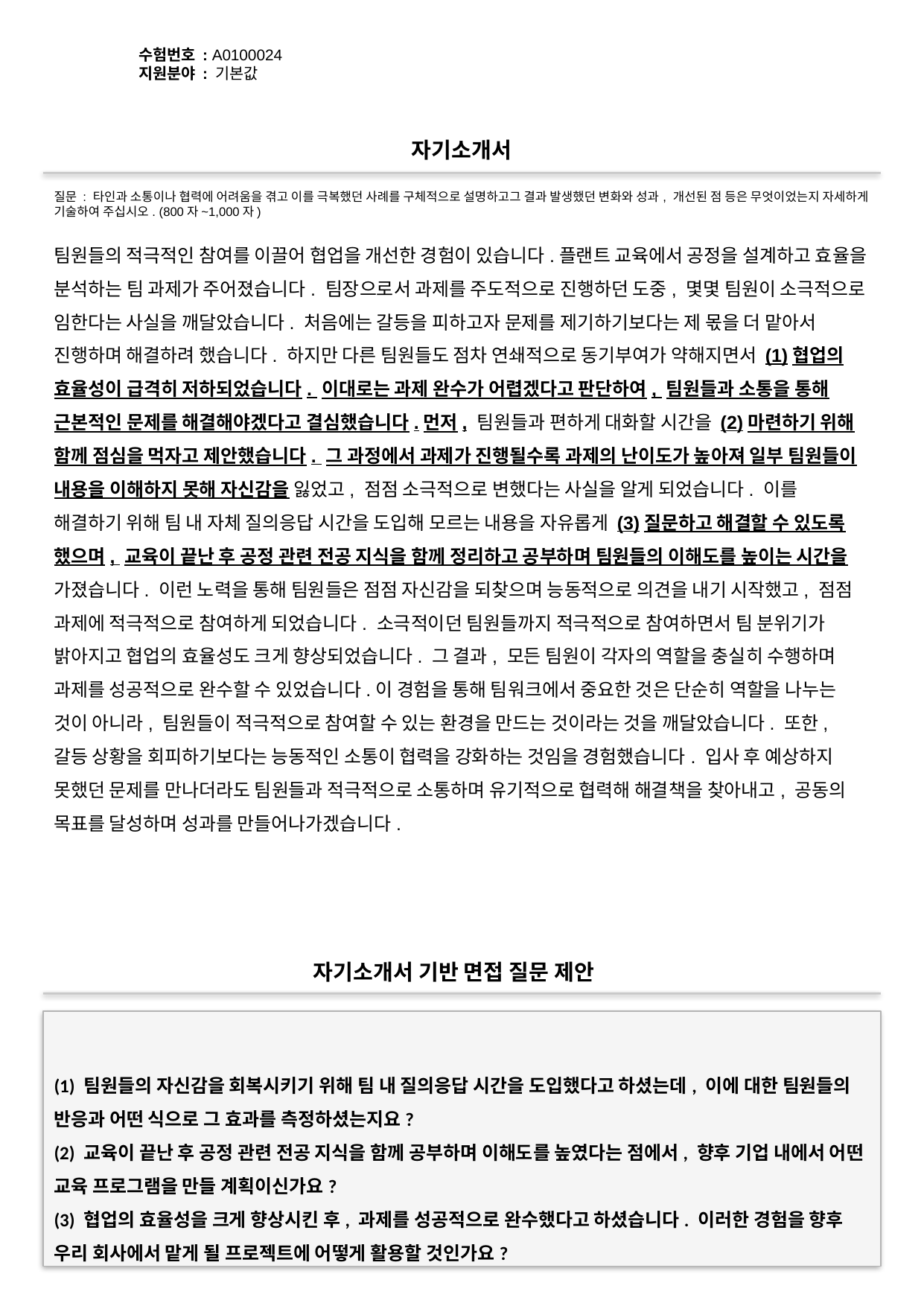

수험번호 : A0100024
지원분야 : 기본값
#

자기소개서

질문 : 타인과 소통이나 협력에 어려움을 겪고 이를 극복했던 사례를 구체적으로 설명하고그 결과 발생했던 변화와 성과, 개선된 점 등은 무엇이었는지 자세하게 기술하여 주십시오. (800자~1,000자)

팀원들의 적극적인 참여를 이끌어 협업을 개선한 경험이 있습니다.플랜트 교육에서 공정을 설계하고 효율을 분석하는 팀 과제가 주어졌습니다. 팀장으로서 과제를 주도적으로 진행하던 도중, 몇몇 팀원이 소극적으로 임한다는 사실을 깨달았습니다. 처음에는 갈등을 피하고자 문제를 제기하기보다는 제 몫을 더 맡아서 진행하며 해결하려 했습니다. 하지만 다른 팀원들도 점차 연쇄적으로 동기부여가 약해지면서 (1)협업의 효율성이 급격히 저하되었습니다. 이대로는 과제 완수가 어렵겠다고 판단하여, 팀원들과 소통을 통해 근본적인 문제를 해결해야겠다고 결심했습니다.먼저, 팀원들과 편하게 대화할 시간을 (2)마련하기 위해 함께 점심을 먹자고 제안했습니다. 그 과정에서 과제가 진행될수록 과제의 난이도가 높아져 일부 팀원들이 내용을 이해하지 못해 자신감을 잃었고, 점점 소극적으로 변했다는 사실을 알게 되었습니다. 이를 해결하기 위해 팀 내 자체 질의응답 시간을 도입해 모르는 내용을 자유롭게 (3)질문하고 해결할 수 있도록 했으며, 교육이 끝난 후 공정 관련 전공 지식을 함께 정리하고 공부하며 팀원들의 이해도를 높이는 시간을 가졌습니다. 이런 노력을 통해 팀원들은 점점 자신감을 되찾으며 능동적으로 의견을 내기 시작했고, 점점 과제에 적극적으로 참여하게 되었습니다. 소극적이던 팀원들까지 적극적으로 참여하면서 팀 분위기가 밝아지고 협업의 효율성도 크게 향상되었습니다. 그 결과, 모든 팀원이 각자의 역할을 충실히 수행하며 과제를 성공적으로 완수할 수 있었습니다.이 경험을 통해 팀워크에서 중요한 것은 단순히 역할을 나누는 것이 아니라, 팀원들이 적극적으로 참여할 수 있는 환경을 만드는 것이라는 것을 깨달았습니다. 또한, 갈등 상황을 회피하기보다는 능동적인 소통이 협력을 강화하는 것임을 경험했습니다. 입사 후 예상하지 못했던 문제를 만나더라도 팀원들과 적극적으로 소통하며 유기적으로 협력해 해결책을 찾아내고, 공동의 목표를 달성하며 성과를 만들어나가겠습니다.

자기소개서 기반 면접 질문 제안

(1) 팀원들의 자신감을 회복시키기 위해 팀 내 질의응답 시간을 도입했다고 하셨는데, 이에 대한 팀원들의 반응과 어떤 식으로 그 효과를 측정하셨는지요?
(2) 교육이 끝난 후 공정 관련 전공 지식을 함께 공부하며 이해도를 높였다는 점에서, 향후 기업 내에서 어떤 교육 프로그램을 만들 계획이신가요?
(3) 협업의 효율성을 크게 향상시킨 후, 과제를 성공적으로 완수했다고 하셨습니다. 이러한 경험을 향후 우리 회사에서 맡게 될 프로젝트에 어떻게 활용할 것인가요?